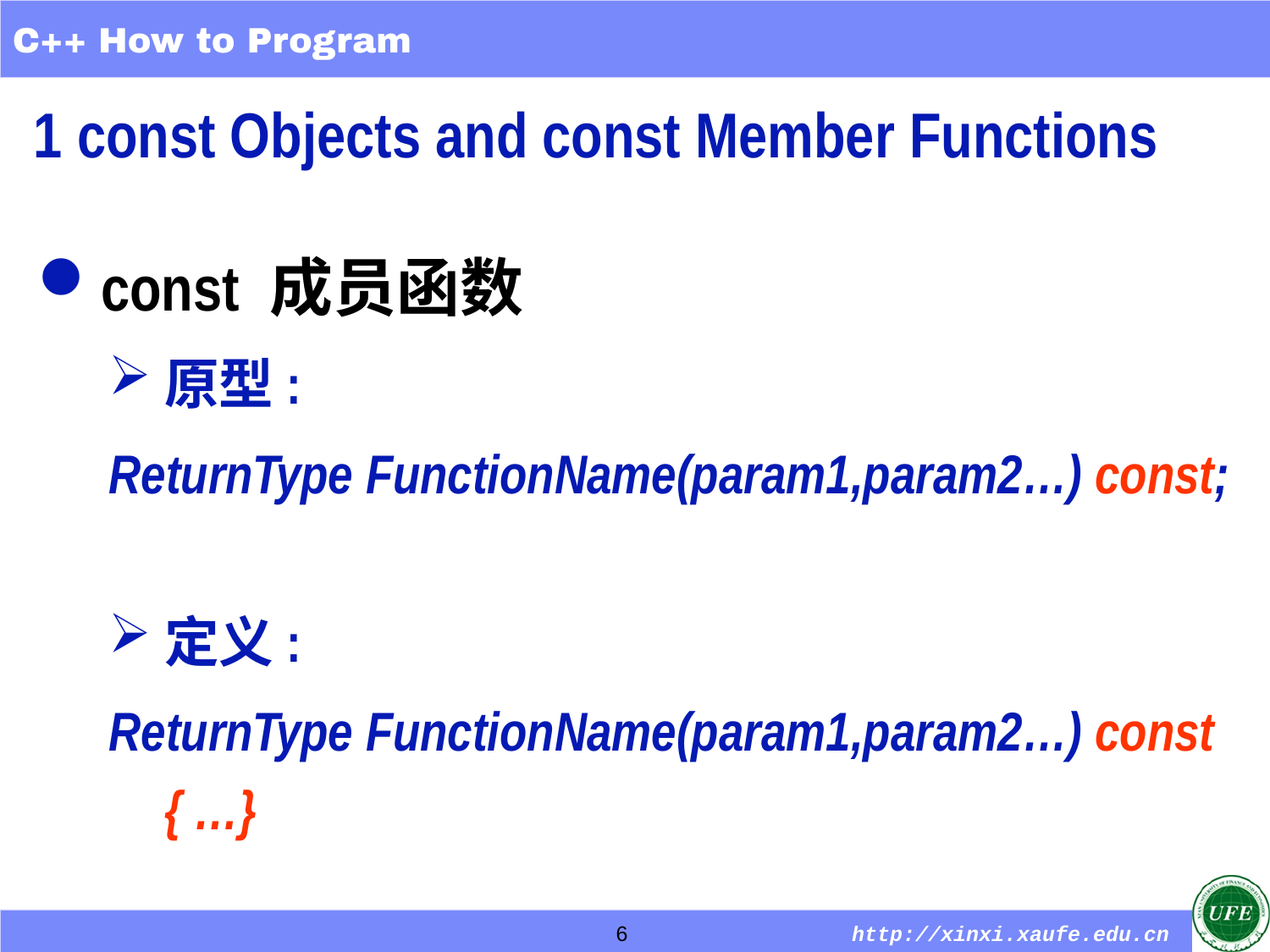

1 const Objects and const Member Functions
const 成员函数
原型:
ReturnType FunctionName(param1,param2…) const;
定义:
ReturnType FunctionName(param1,param2…) const { …}
6